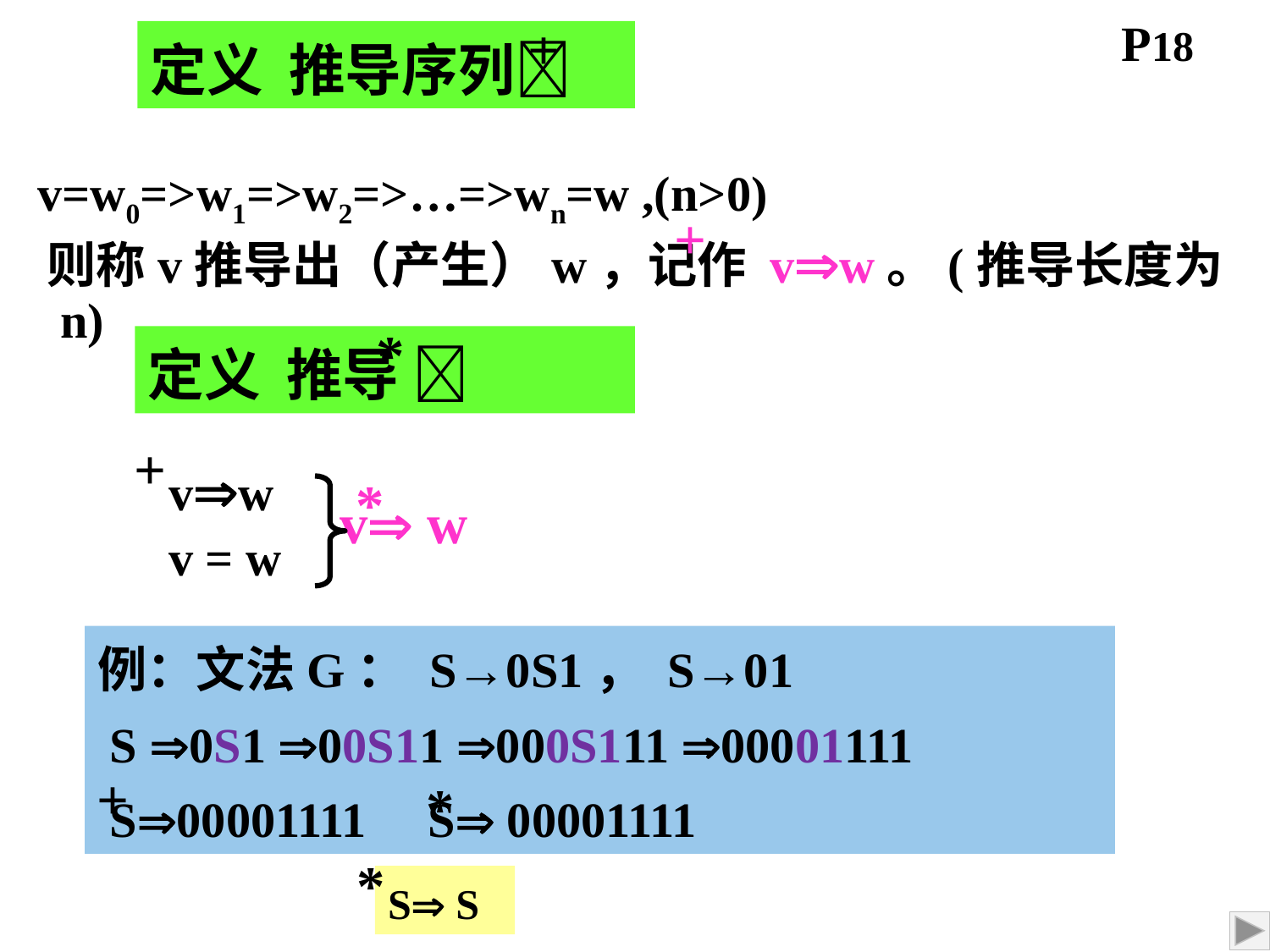

+
P18
定义  推导序列⇒
  v=w0=>w1=>w2=>…=>wn=w ,(n>0)
  则称v推导出（产生）w，记作 v⇒w。(推导长度为 n)
+
*
定义  推导 ⇒
+
v⇒w
v = w
*
v⇒ w

例：文法G： S→0S1， S→01
 S ⇒0S1 ⇒00S11 ⇒000S111 ⇒00001111
 S⇒00001111     S⇒ 00001111
+
*
*
S⇒ S